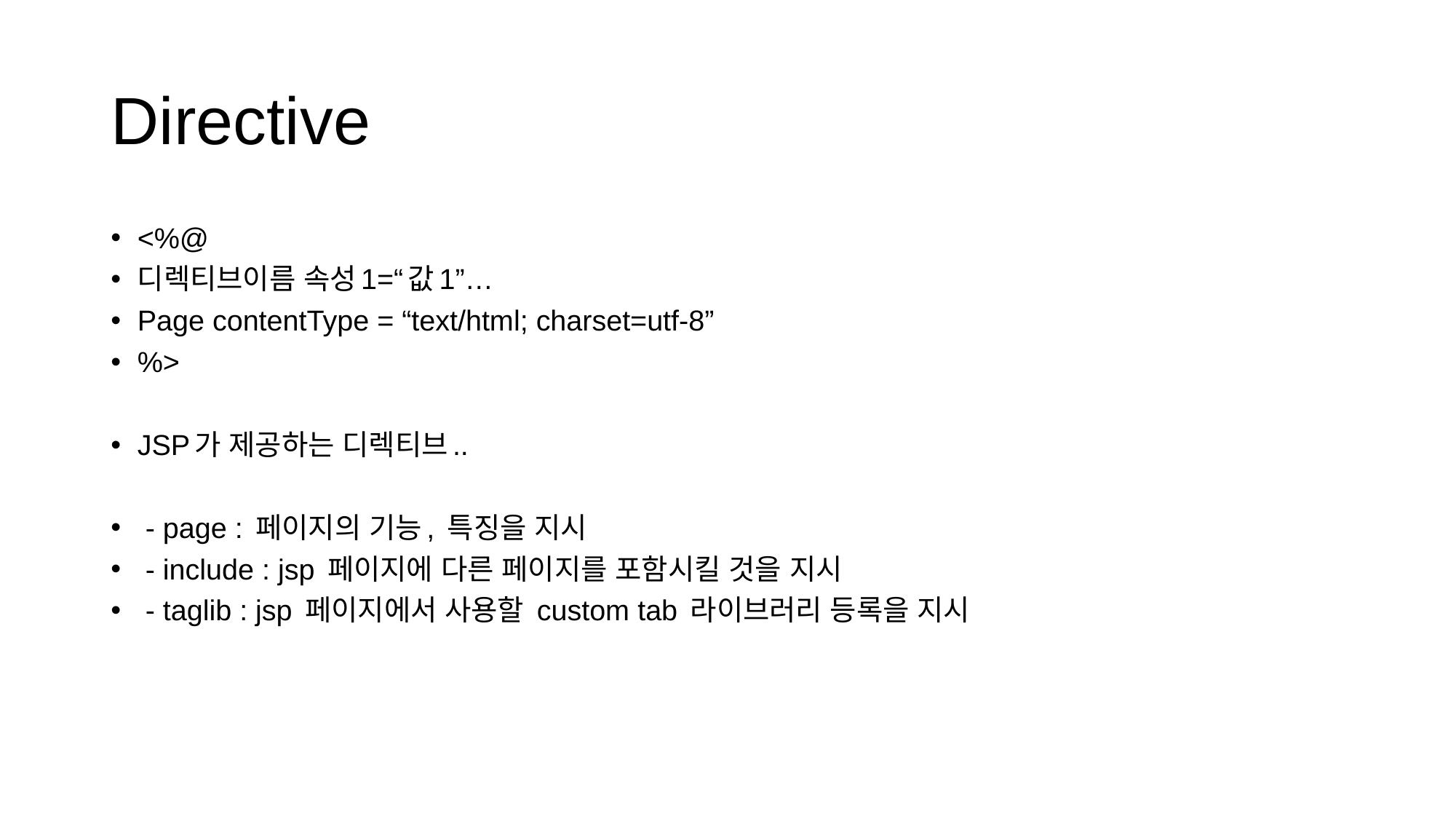

# Directive
<%@
디렉티브이름 속성1=“값1”…
Page contentType = “text/html; charset=utf-8”
%>

JSP가 제공하는 디렉티브..

 - page : 페이지의 기능, 특징을 지시
 - include : jsp 페이지에 다른 페이지를 포함시킬 것을 지시
 - taglib : jsp 페이지에서 사용할 custom tab 라이브러리 등록을 지시